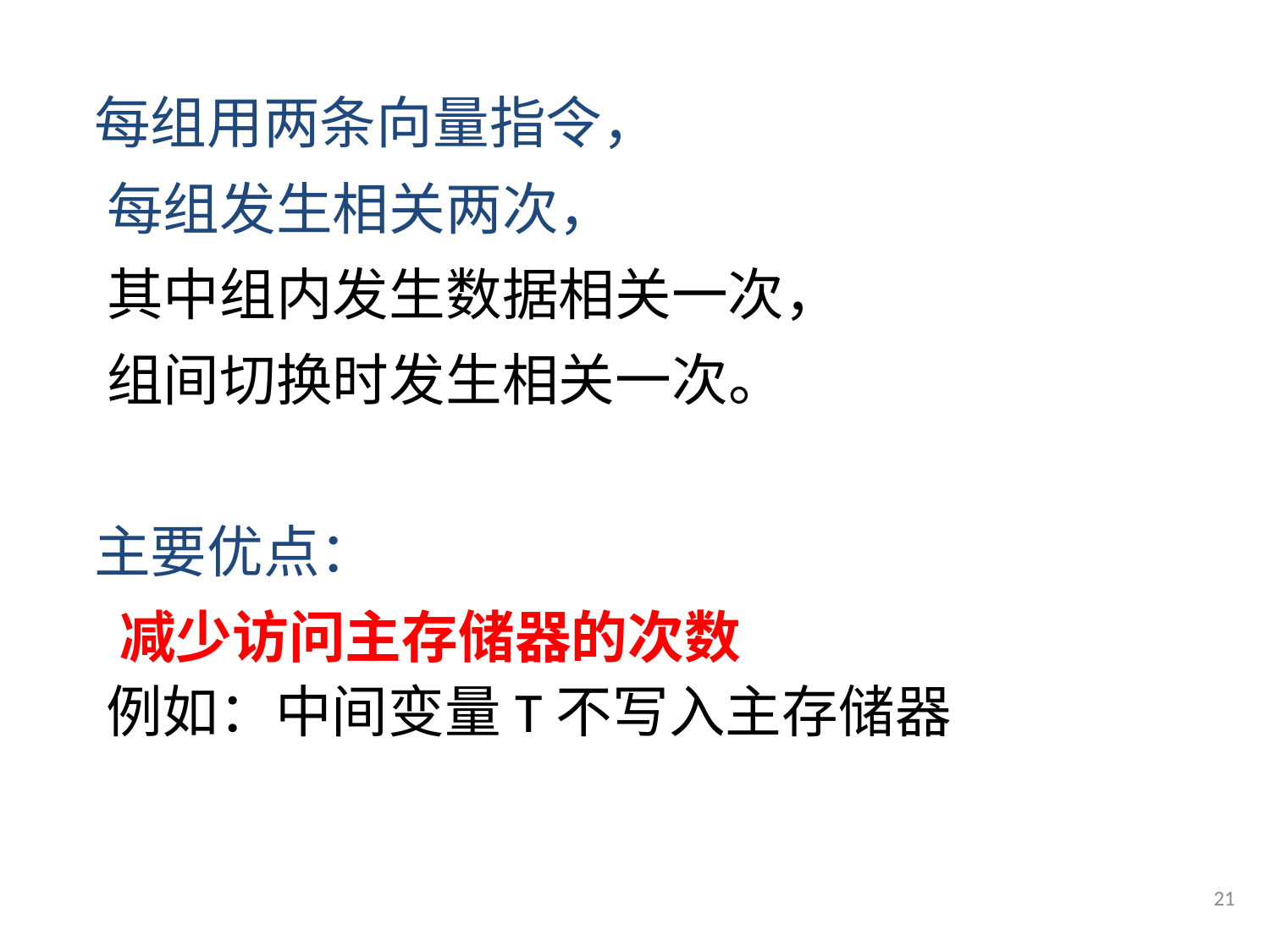

每组用两条向量指令，
   每组发生相关两次，
   其中组内发生数据相关一次，
   组间切换时发生相关一次。

  主要优点：
    减少访问主存储器的次数
    例如：中间变量T不写入主存储器
21